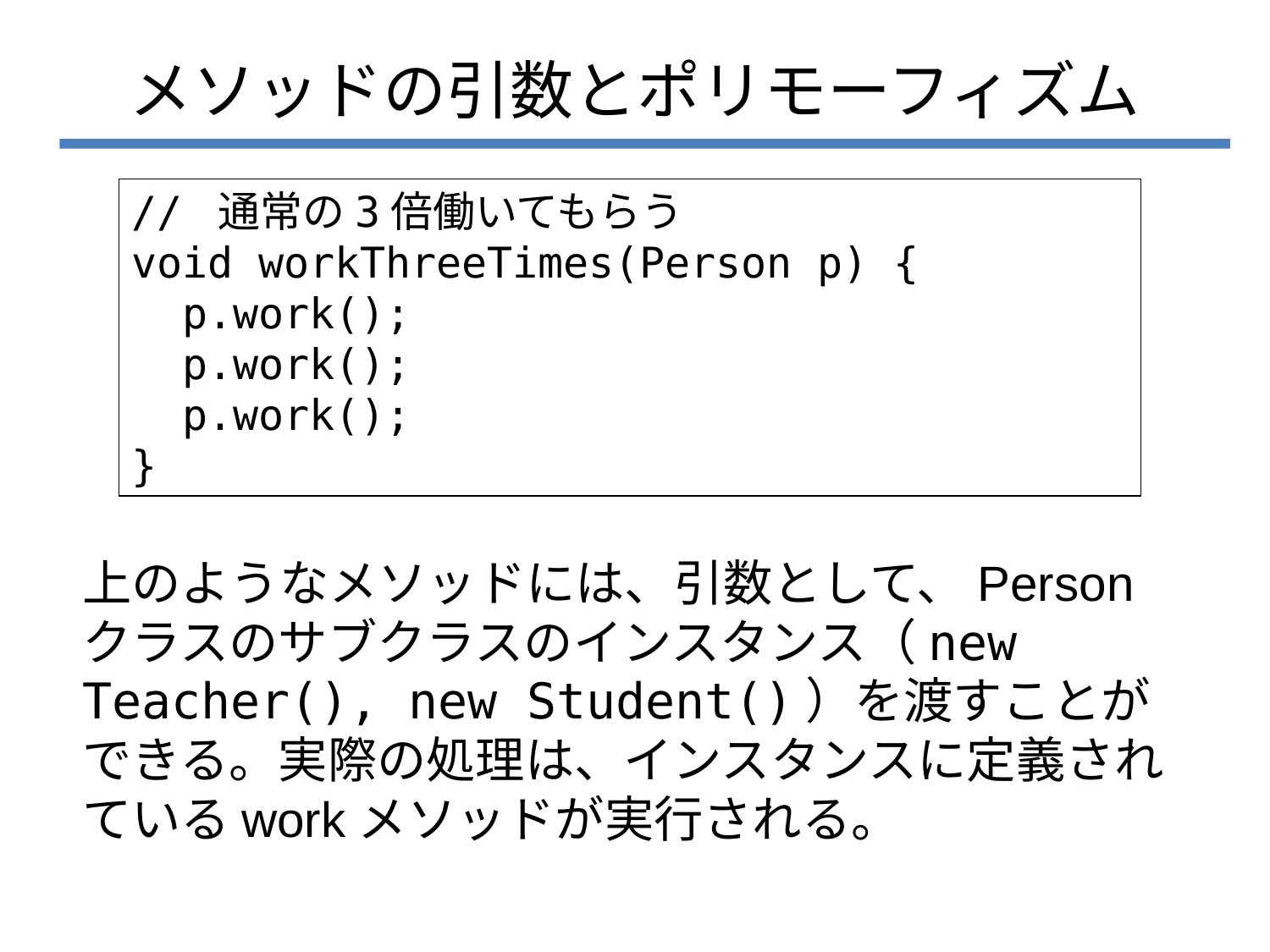

# メソッドの引数とポリモーフィズム
// 通常の3倍働いてもらう
void workThreeTimes(Person p) {
  p.work();
  p.work();
  p.work();
}
上のようなメソッドには、引数として、Personクラスのサブクラスのインスタンス（new Teacher(), new Student()）を渡すことができる。実際の処理は、インスタンスに定義されているworkメソッドが実行される。